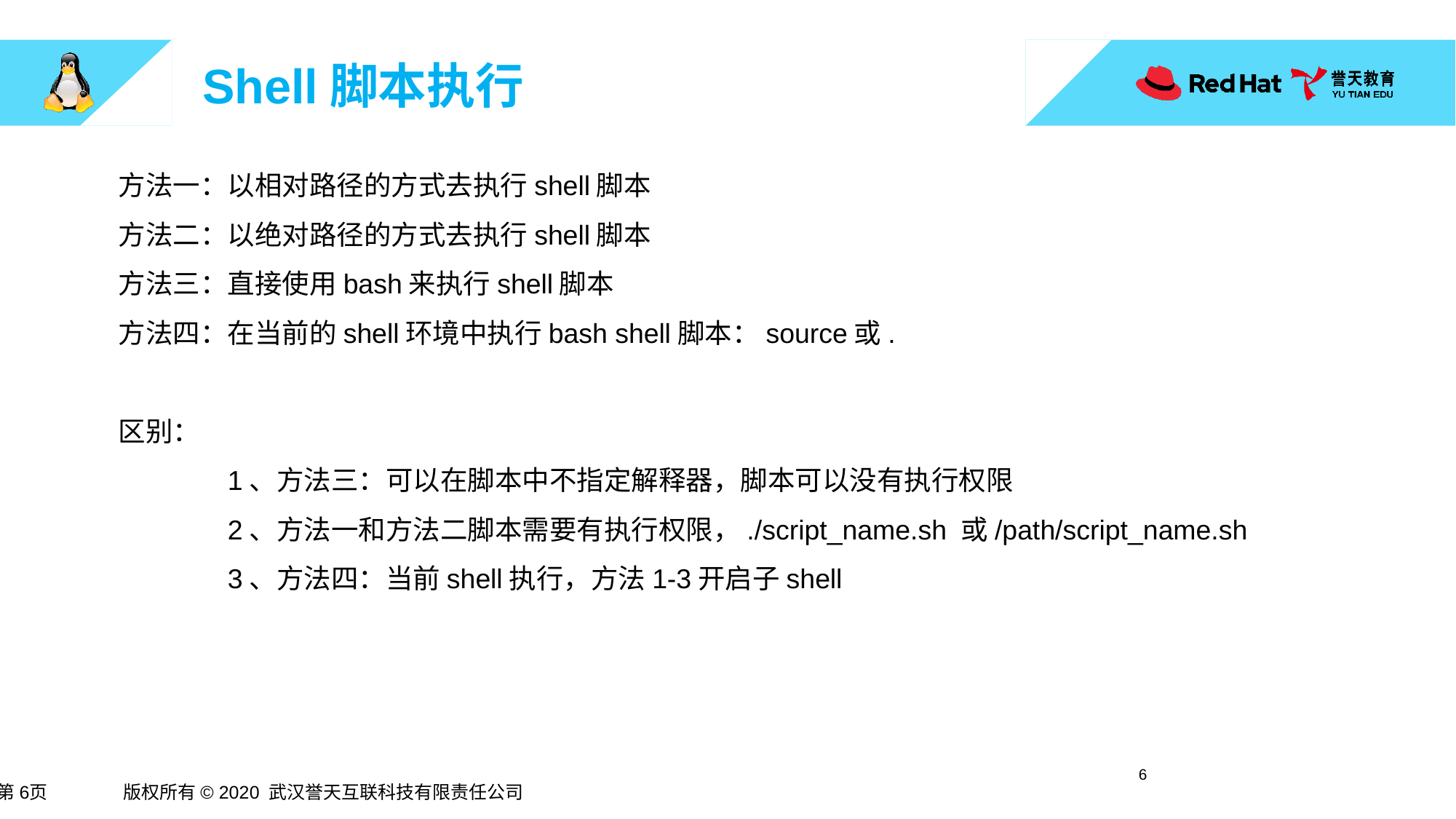

# Shell脚本执行
方法一：以相对路径的方式去执行shell脚本
方法二：以绝对路径的方式去执行shell脚本
方法三：直接使用bash来执行shell脚本
方法四：在当前的shell环境中执行bash shell脚本：source或.

区别：
	1、方法三：可以在脚本中不指定解释器，脚本可以没有执行权限
	2、方法一和方法二脚本需要有执行权限，./script_name.sh 或/path/script_name.sh
	3、方法四：当前shell执行，方法1-3开启子shell
6